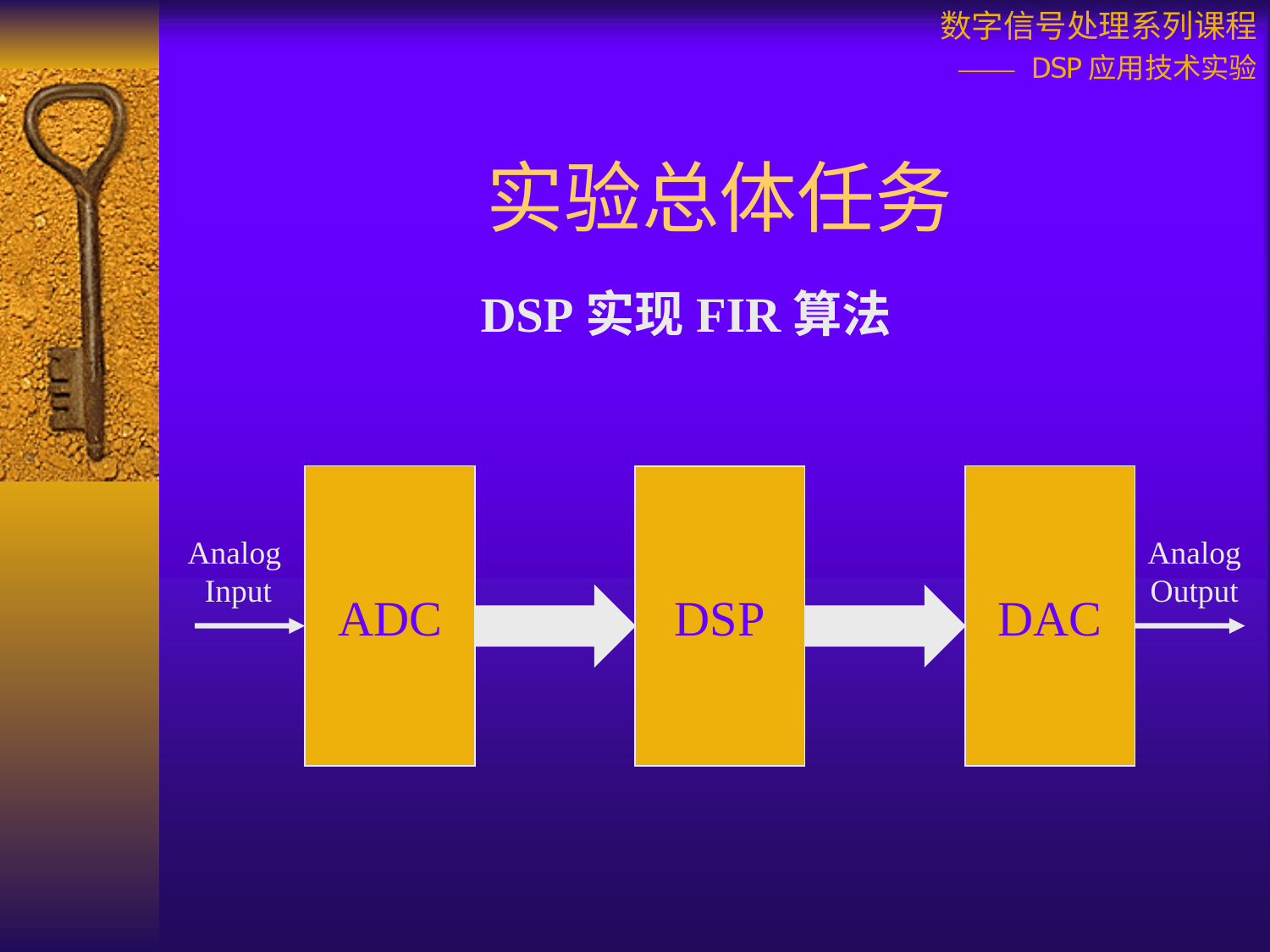

# 实验总体任务
DSP实现FIR算法
ADC
DAC
DSP
Analog
 Input
Analog
Output